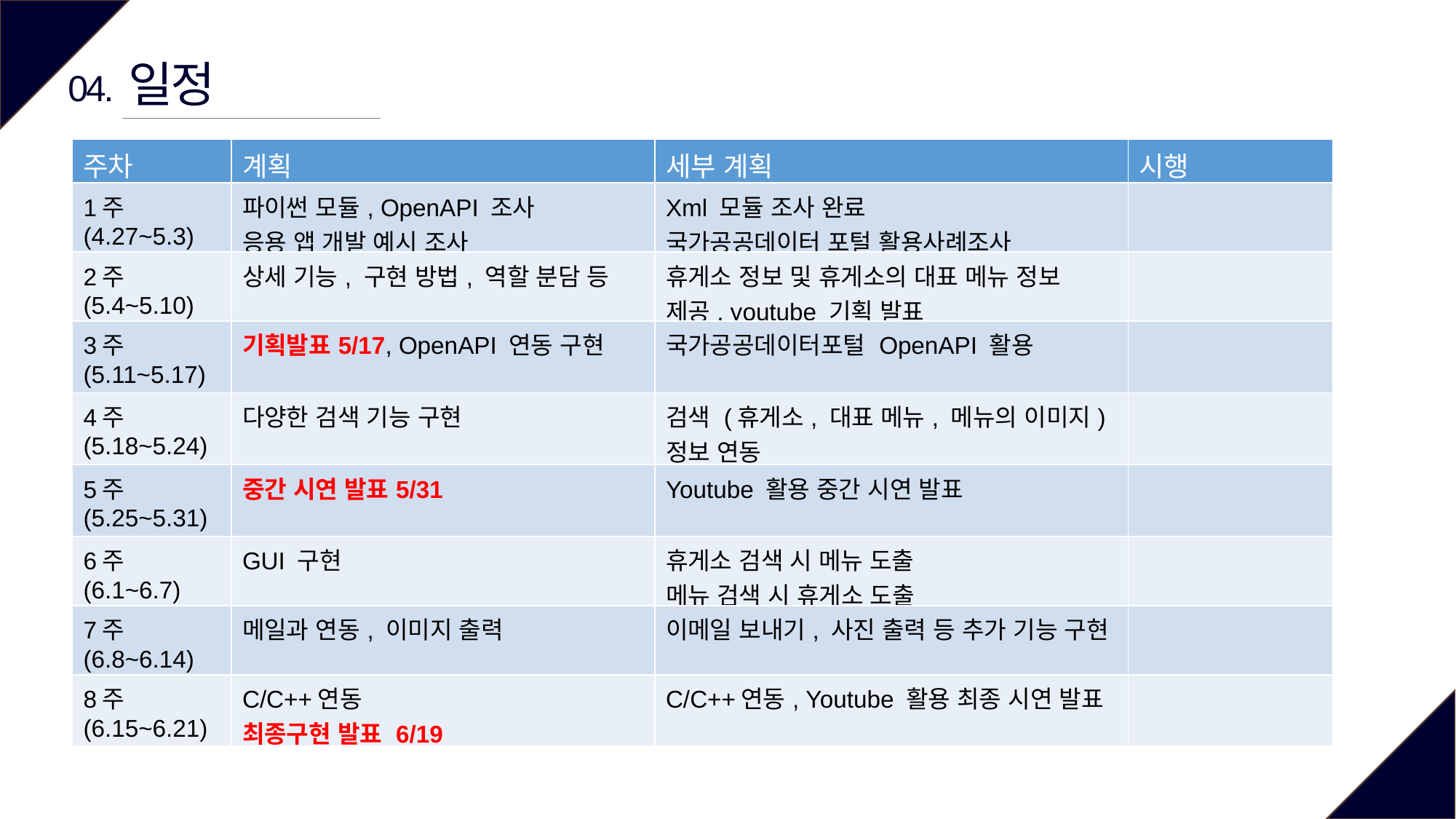

일정
04.
| 주차 | 계획 | 세부 계획 | 시행 |
| --- | --- | --- | --- |
| 1주 (4.27~5.3) | 파이썬 모듈, OpenAPI 조사 응용 앱 개발 예시 조사 | Xml 모듈 조사 완료 국가공공데이터 포털 활용사례조사 |  |
| 2주 (5.4~5.10) | 상세 기능, 구현 방법, 역할 분담 등 | 휴게소 정보 및 휴게소의 대표 메뉴 정보 제공, youtube 기획 발표 |  |
| 3주 (5.11~5.17) | 기획발표5/17, OpenAPI 연동 구현 | 국가공공데이터포털 OpenAPI 활용 |  |
| 4주 (5.18~5.24) | 다양한 검색 기능 구현 | 검색 (휴게소, 대표 메뉴, 메뉴의 이미지) 정보 연동 |  |
| 5주 (5.25~5.31) | 중간 시연 발표5/31 | Youtube 활용 중간 시연 발표 |  |
| 6주 (6.1~6.7) | GUI 구현 | 휴게소 검색 시 메뉴 도출 메뉴 검색 시 휴게소 도출 |  |
| 7주 (6.8~6.14) | 메일과 연동, 이미지 출력 | 이메일 보내기, 사진 출력 등 추가 기능 구현 |  |
| 8주 (6.15~6.21) | C/C++연동 최종구현 발표 6/19 | C/C++연동, Youtube 활용 최종 시연 발표 |  |